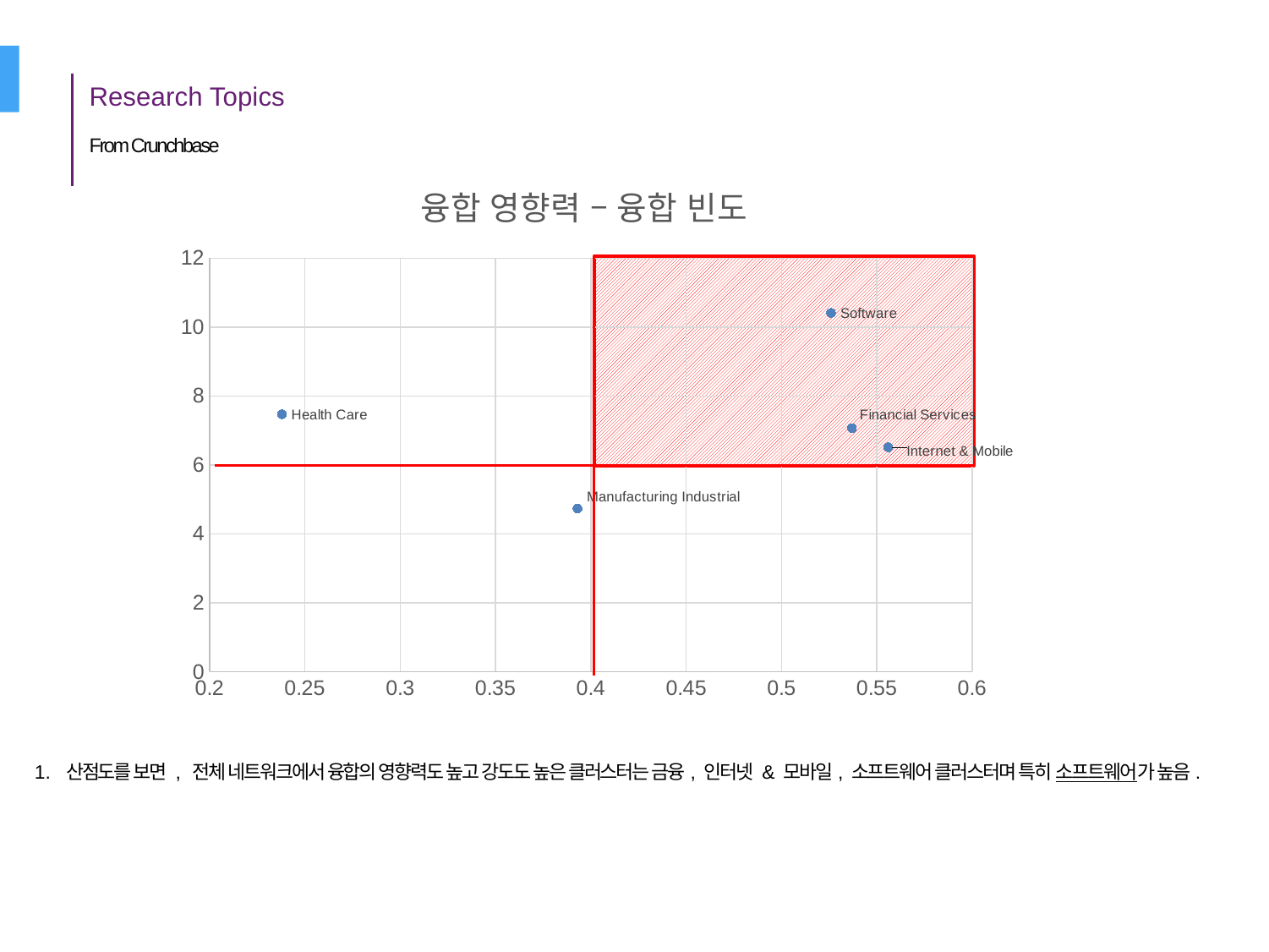

Research Topics
From Crunchbase

### Chart: 융합 영향력 – 융합 빈도

| Category | Y 값 |
|---|---|
산점도를 보면 ,  전체 네트워크에서 융합의 영향력도 높고 강도도 높은 클러스터는 금융, 인터넷 & 모바일, 소프트웨어 클러스터며 특히 소프트웨어가 높음.